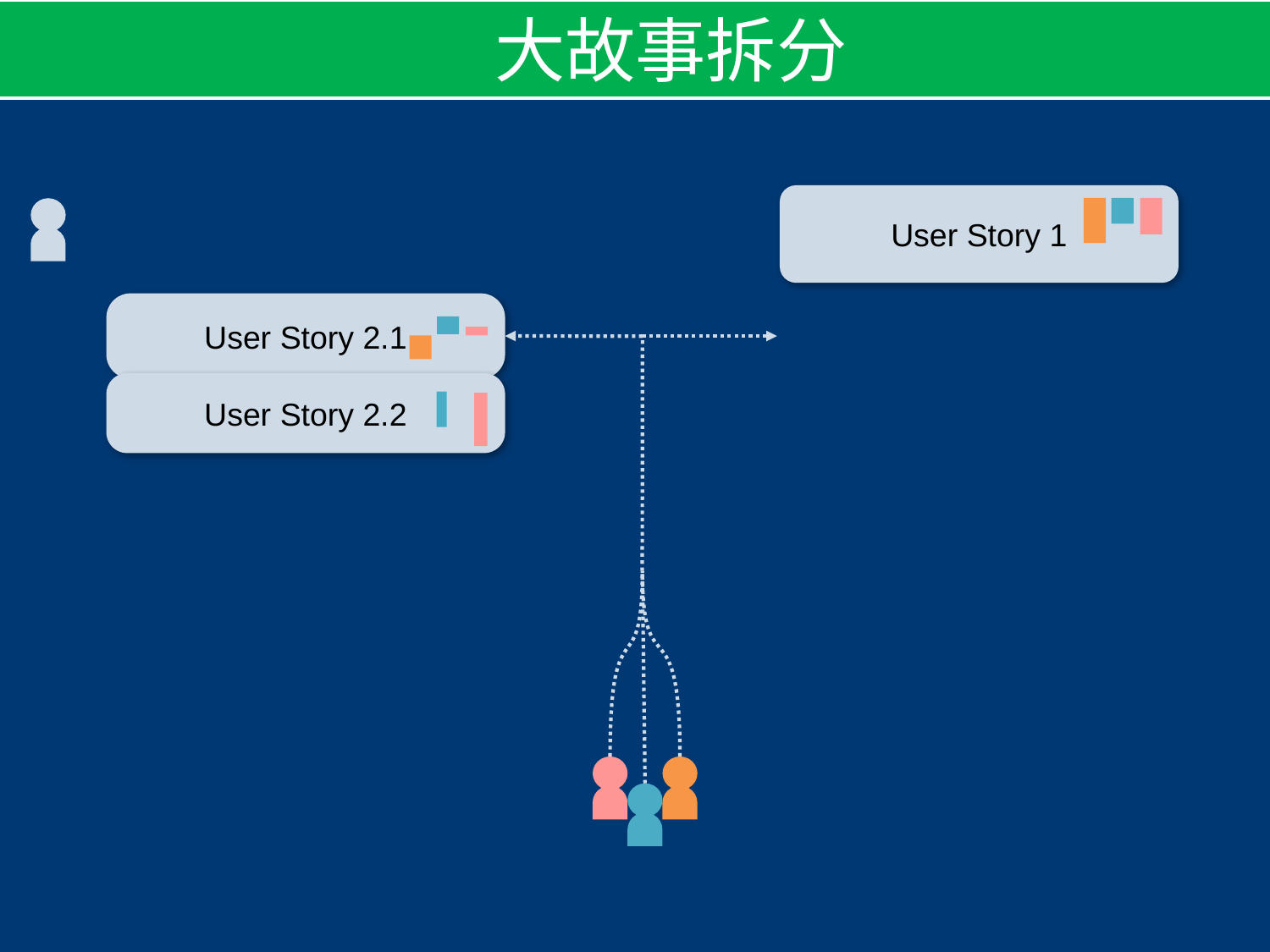

大故事拆分

User Story 1

User Story 2.1

User Story 2.2